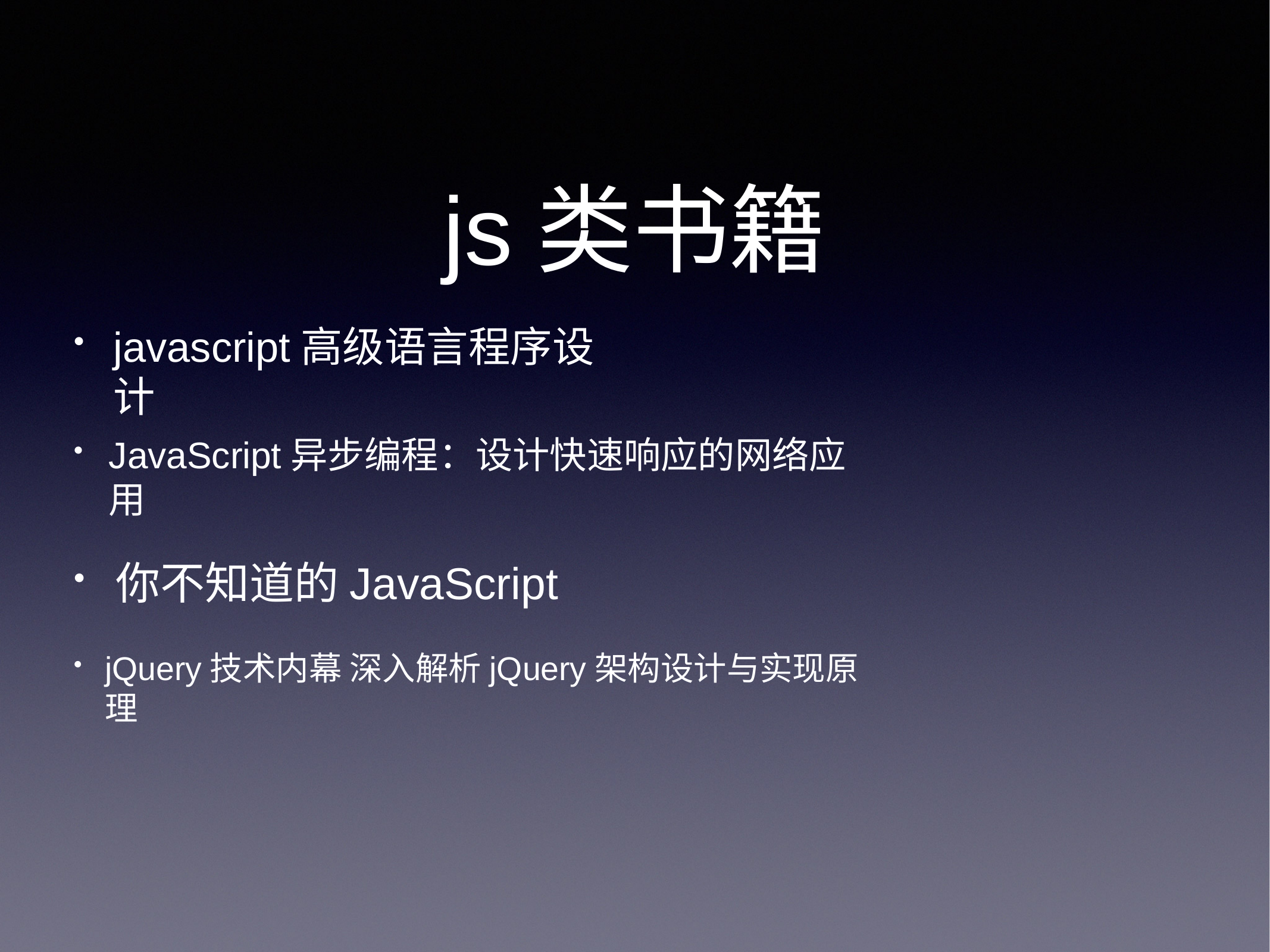

# js类书籍
javascript高级语言程序设计
JavaScript异步编程：设计快速响应的网络应用
你不知道的JavaScript
jQuery技术内幕 深入解析jQuery架构设计与实现原理